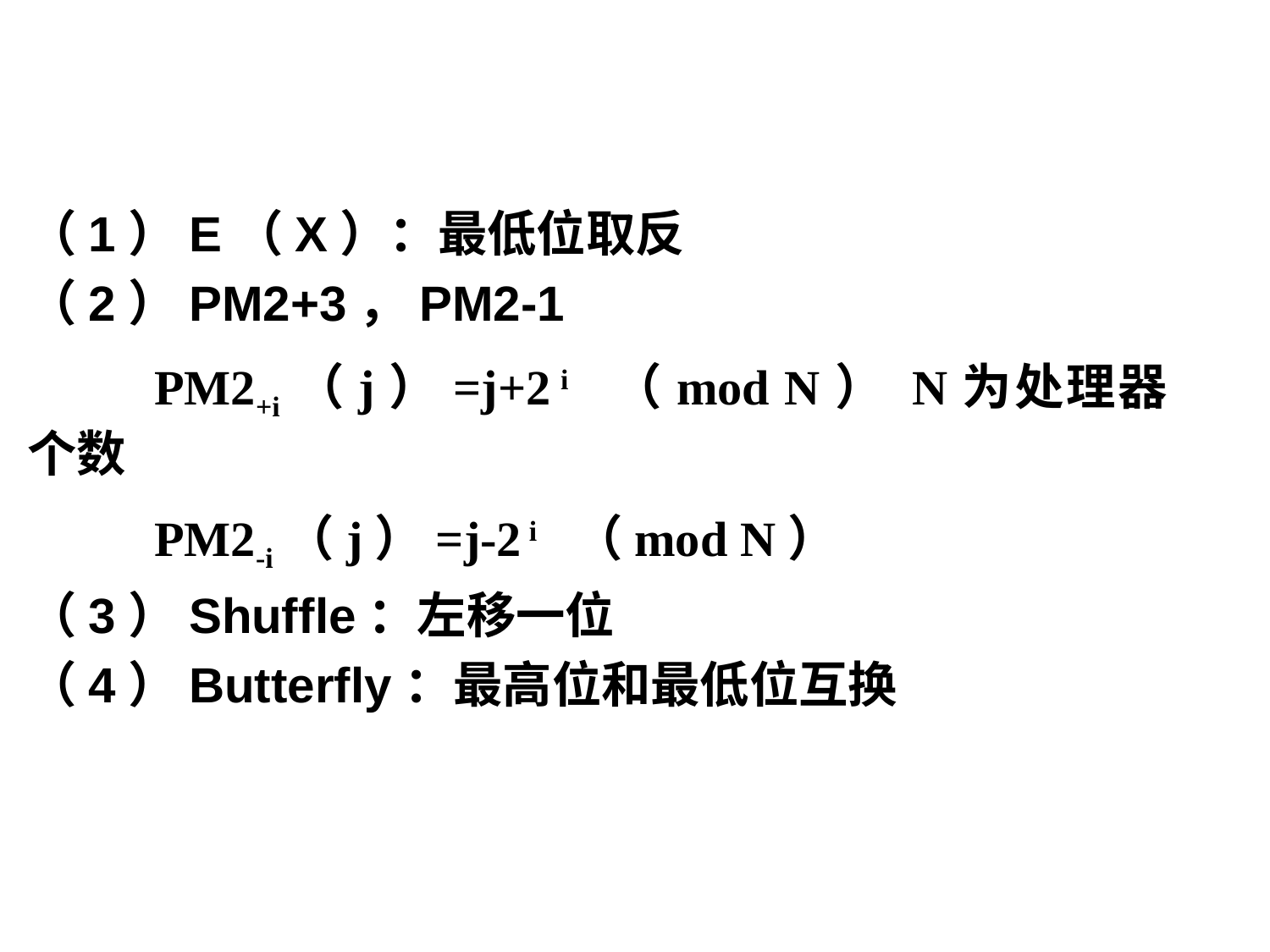

（1）E（X）：最低位取反
（2）PM2+3，PM2-1
	PM2+i（j）=j+2 i  （mod N） N为处理器个数
	PM2-i（j）=j-2 i  （mod N）
（3）Shuffle：左移一位
（4）Butterfly：最高位和最低位互换